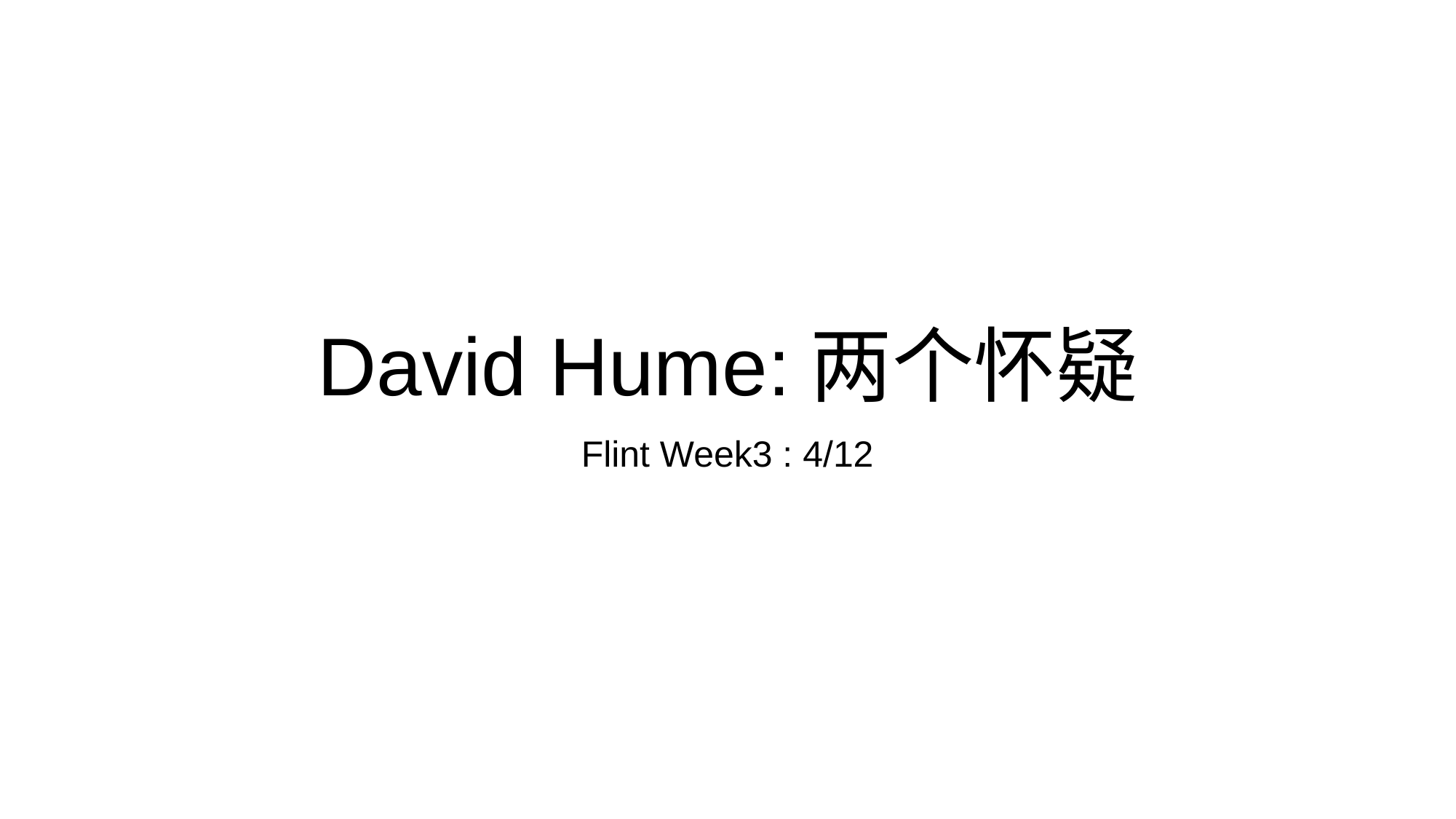

# David Hume:两个怀疑
Flint Week3 : 4/12